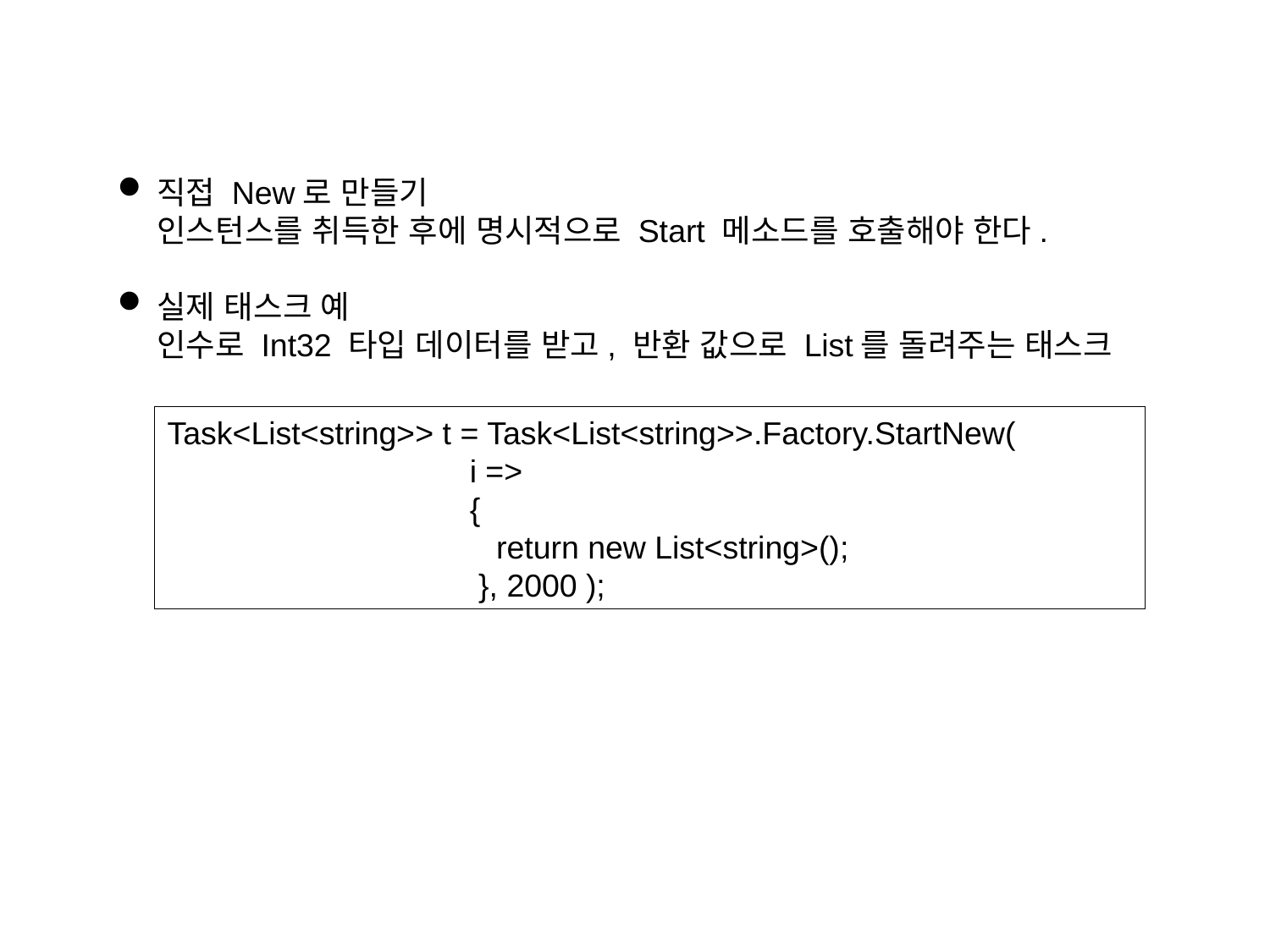

직접 New로 만들기
인스턴스를 취득한 후에 명시적으로 Start 메소드를 호출해야 한다.
실제 태스크 예
인수로 Int32 타입 데이터를 받고, 반환 값으로 List를 돌려주는 태스크
Task<List<string>> t = Task<List<string>>.Factory.StartNew(
                                  i =>
                                  {
                                     return new List<string>();
                                   }, 2000 );